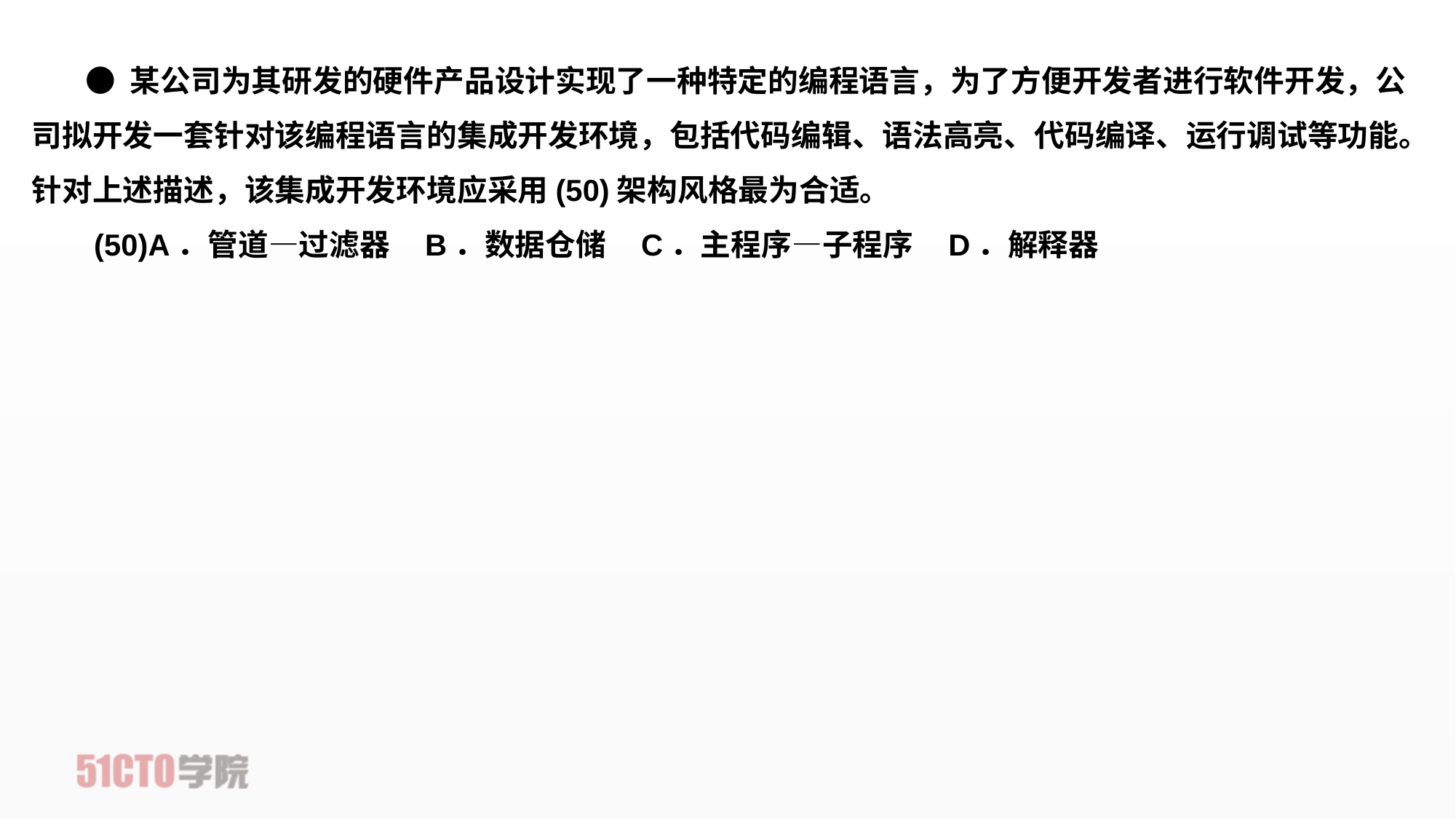

● 某公司为其研发的硬件产品设计实现了一种特定的编程语言，为了方便开发者进行软件开发，公司拟开发一套针对该编程语言的集成开发环境，包括代码编辑、语法高亮、代码编译、运行调试等功能。针对上述描述，该集成开发环境应采用(50)架构风格最为合适。
 (50)A．管道—过滤器    B．数据仓储    C．主程序—子程序    D．解释器